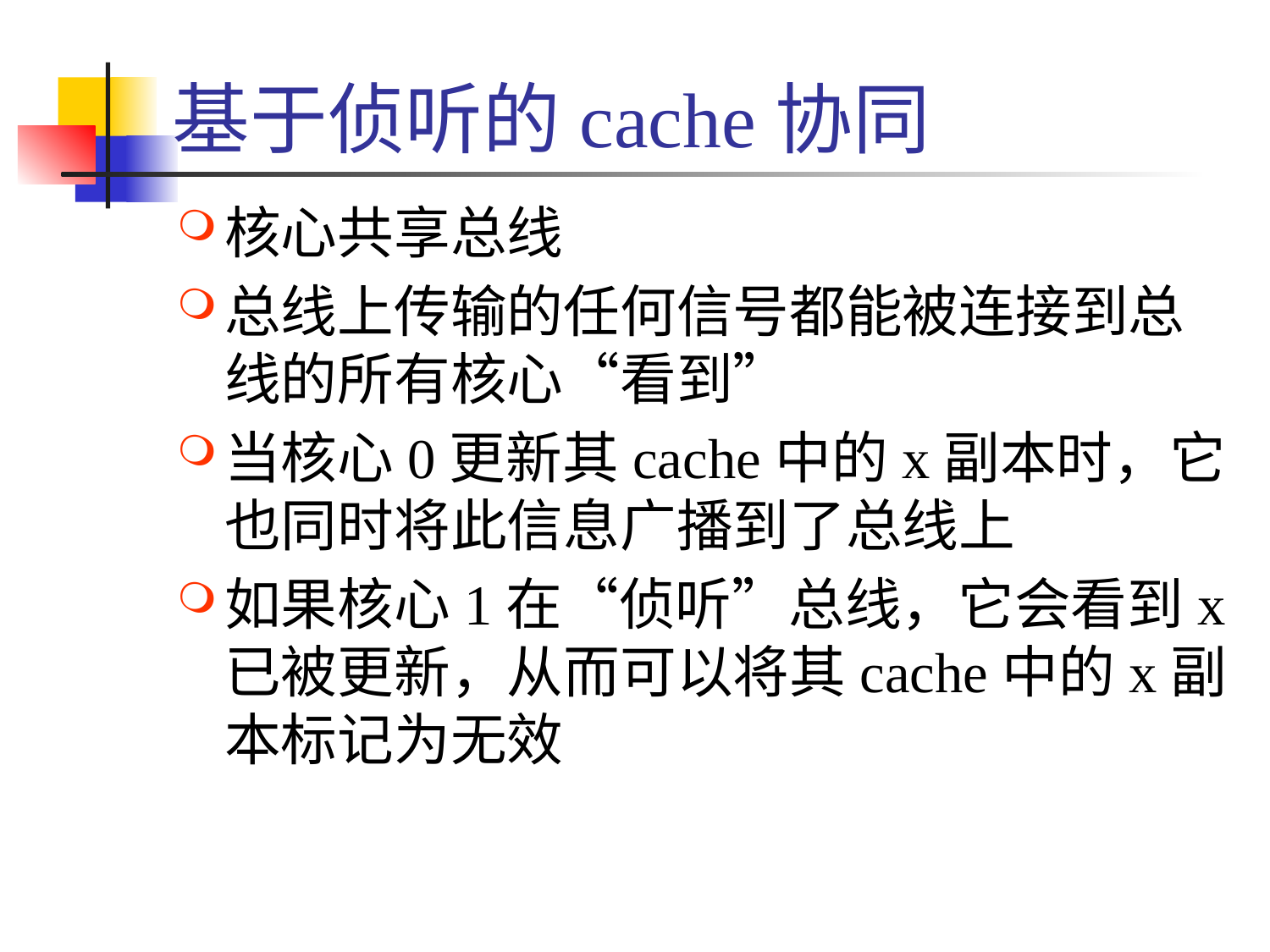

# 基于侦听的cache协同
核心共享总线
总线上传输的任何信号都能被连接到总线的所有核心“看到”
当核心0更新其cache中的x副本时，它也同时将此信息广播到了总线上
如果核心1在“侦听”总线，它会看到x已被更新，从而可以将其cache中的x副本标记为无效